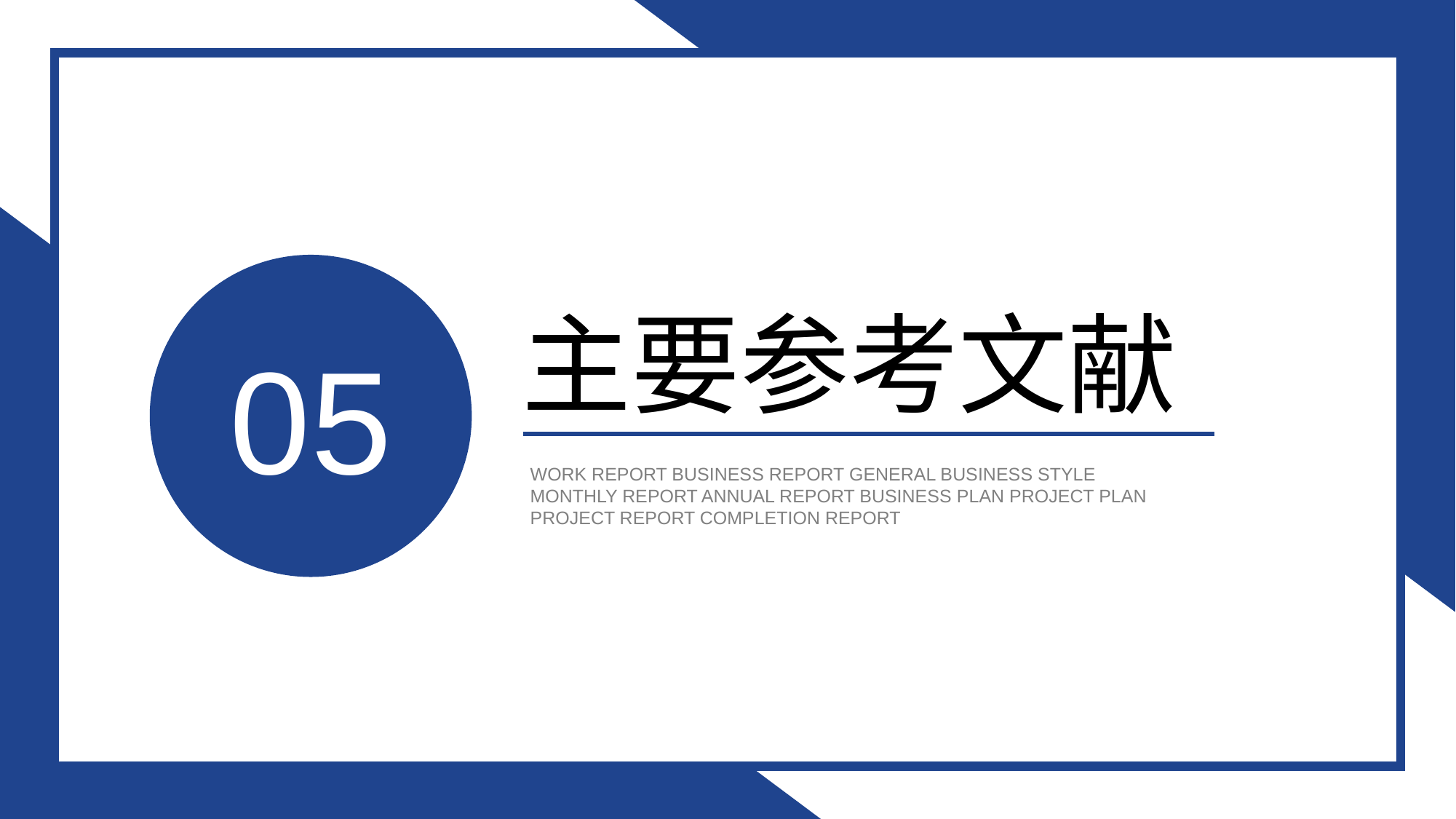

05
主要参考文献
WORK REPORT BUSINESS REPORT GENERAL BUSINESS STYLE MONTHLY REPORT ANNUAL REPORT BUSINESS PLAN PROJECT PLAN PROJECT REPORT COMPLETION REPORT